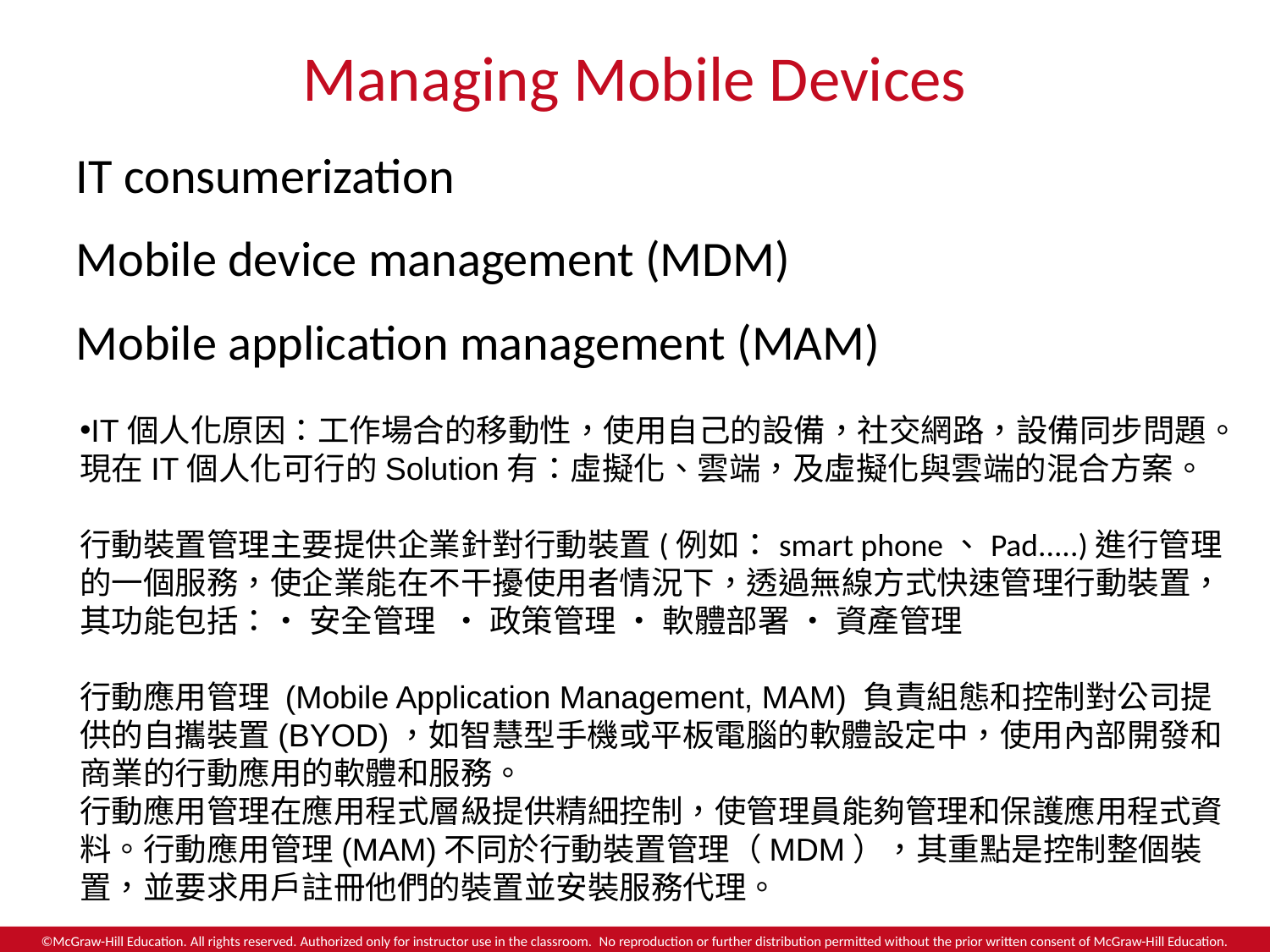

# Managing Mobile Devices
IT consumerization
Mobile device management (MDM)
Mobile application management (MAM)
IT個人化原因：工作場合的移動性，使用自己的設備，社交網路，設備同步問題。現在IT個人化可行的Solution有：虛擬化、雲端，及虛擬化與雲端的混合方案。

行動裝置管理主要提供企業針對行動裝置(例如：smart phone、Pad.....)進行管理的一個服務，使企業能在不干擾使用者情況下，透過無線方式快速管理行動裝置，其功能包括：• 安全管理  • 政策管理 • 軟體部署 • 資產管理

行動應用管理 (Mobile Application Management, MAM) 負責組態和控制對公司提供的自攜裝置(BYOD)，如智慧型手機或平板電腦的軟體設定中，使用內部開發和商業的行動應用的軟體和服務。
行動應用管理在應用程式層級提供精細控制，使管理員能夠管理和保護應用程式資料。行動應用管理(MAM)不同於行動裝置管理（MDM），其重點是控制整個裝置，並要求用戶註冊他們的裝置並安裝服務代理。